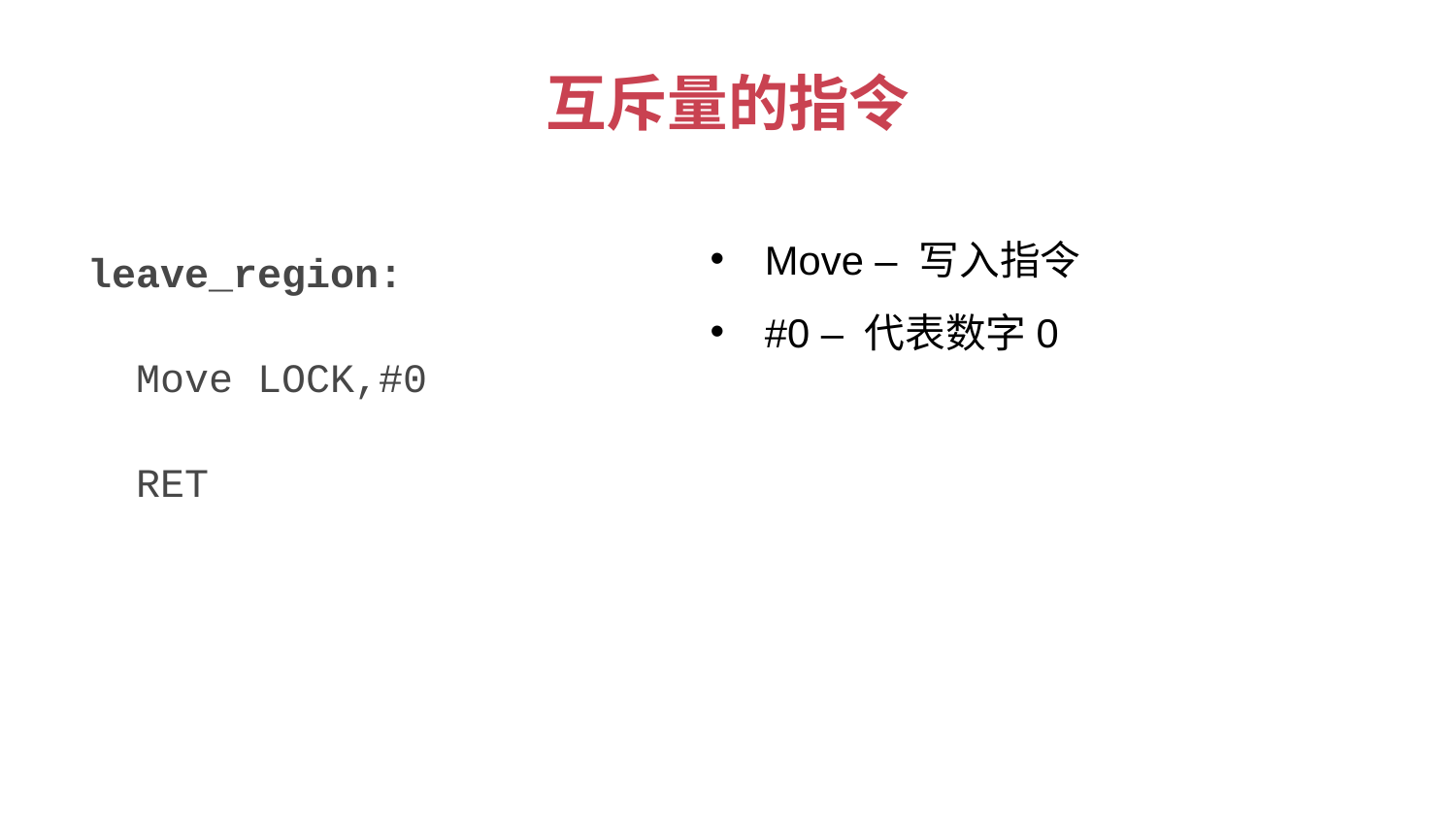

# 互斥量的指令
leave_region:
  Move LOCK,#0
  RET
Move – 写入指令
#0 – 代表数字0